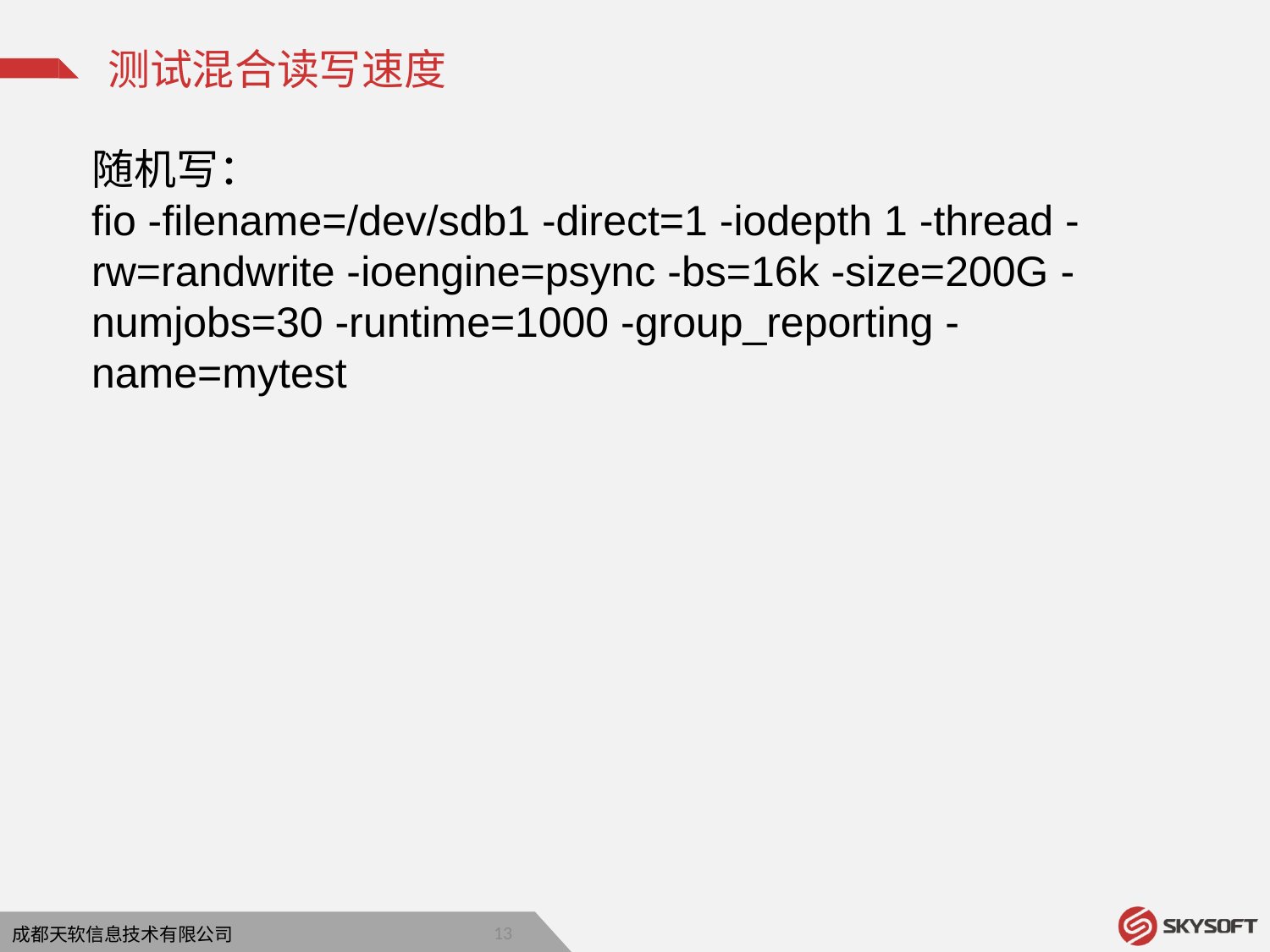

测试混合读写速度

随机写：
fio -filename=/dev/sdb1 -direct=1 -iodepth 1 -thread -rw=randwrite -ioengine=psync -bs=16k -size=200G -numjobs=30 -runtime=1000 -group_reporting -name=mytest
13